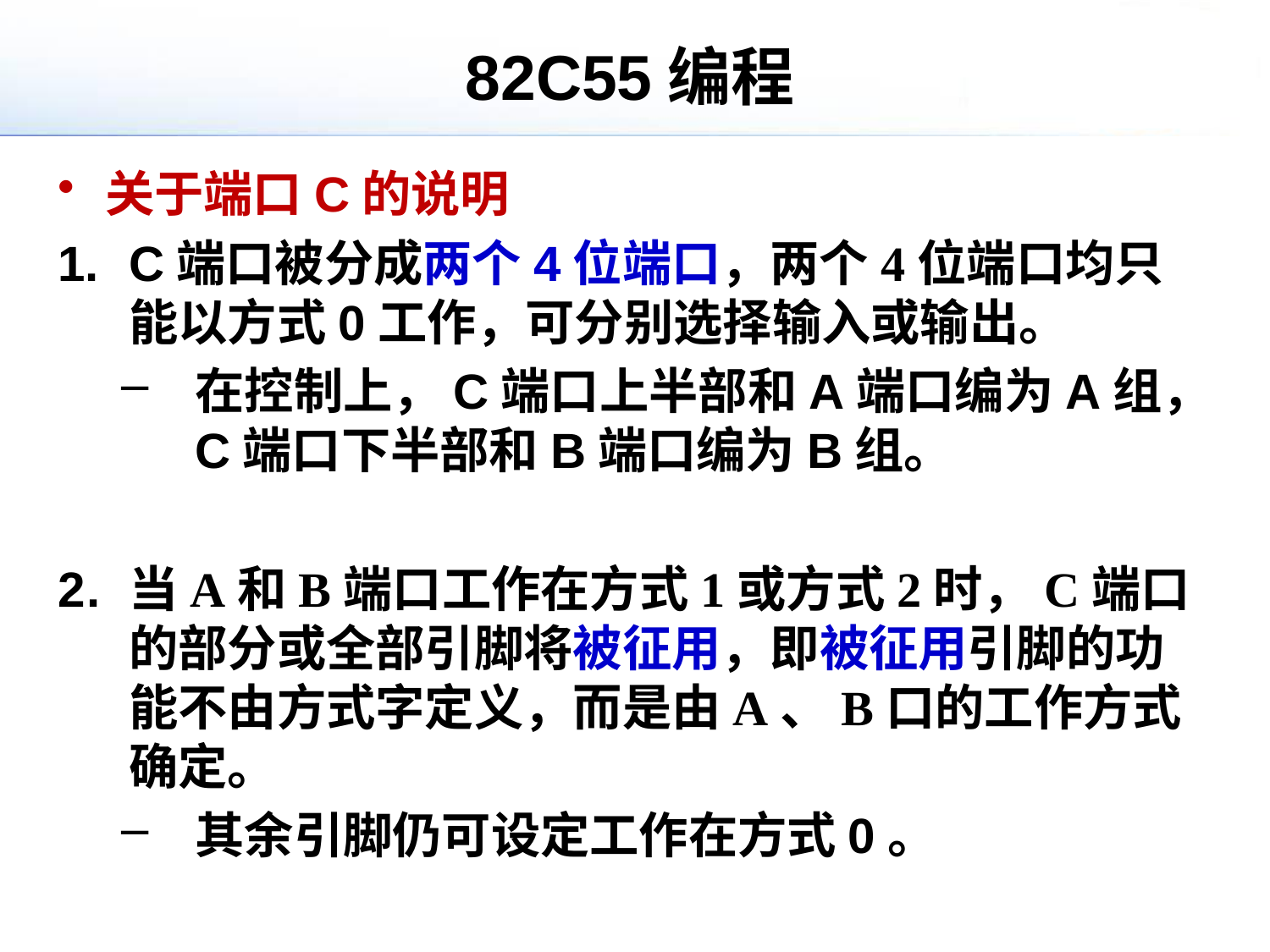

# 82C55编程
关于端口C的说明
C端口被分成两个4位端口，两个4位端口均只能以方式0工作，可分别选择输入或输出。
在控制上，C端口上半部和A端口编为A组，C端口下半部和B端口编为B组。

当A和B端口工作在方式1或方式2时，C端口的部分或全部引脚将被征用，即被征用引脚的功能不由方式字定义，而是由A、B口的工作方式确定。
其余引脚仍可设定工作在方式0。